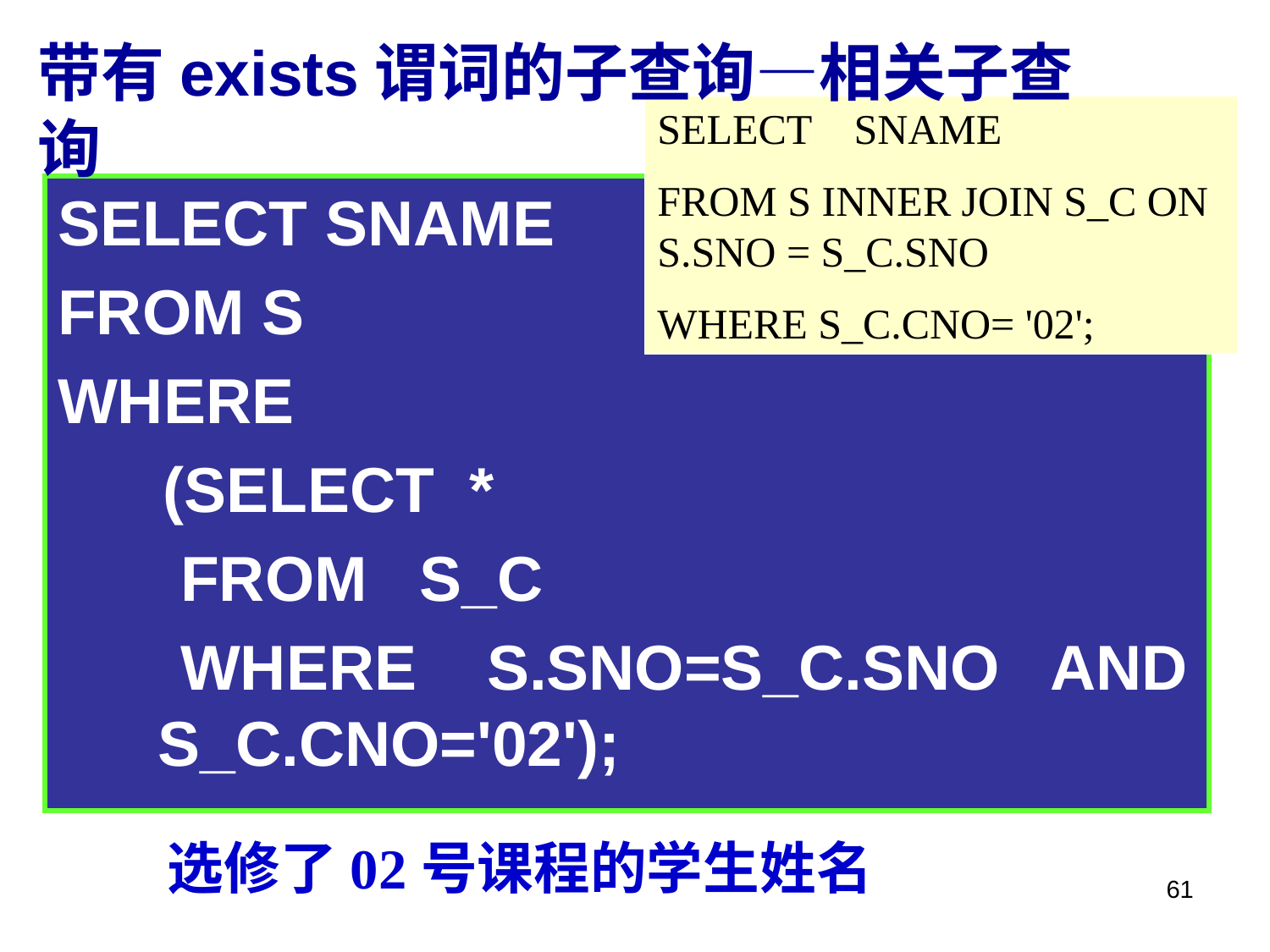

带有exists谓词的子查询—相关子查询
SELECT    SNAME
FROM S INNER JOIN S_C ON S.SNO = S_C.SNO
WHERE S_C.CNO= '02';
SELECT SNAME
FROM S
WHERE  Exists
      (SELECT  *
       FROM   S_C
       WHERE    S.SNO=S_C.SNO   AND    S_C.CNO='02');
NOT   Exists

选修了02号课程的学生姓名
61